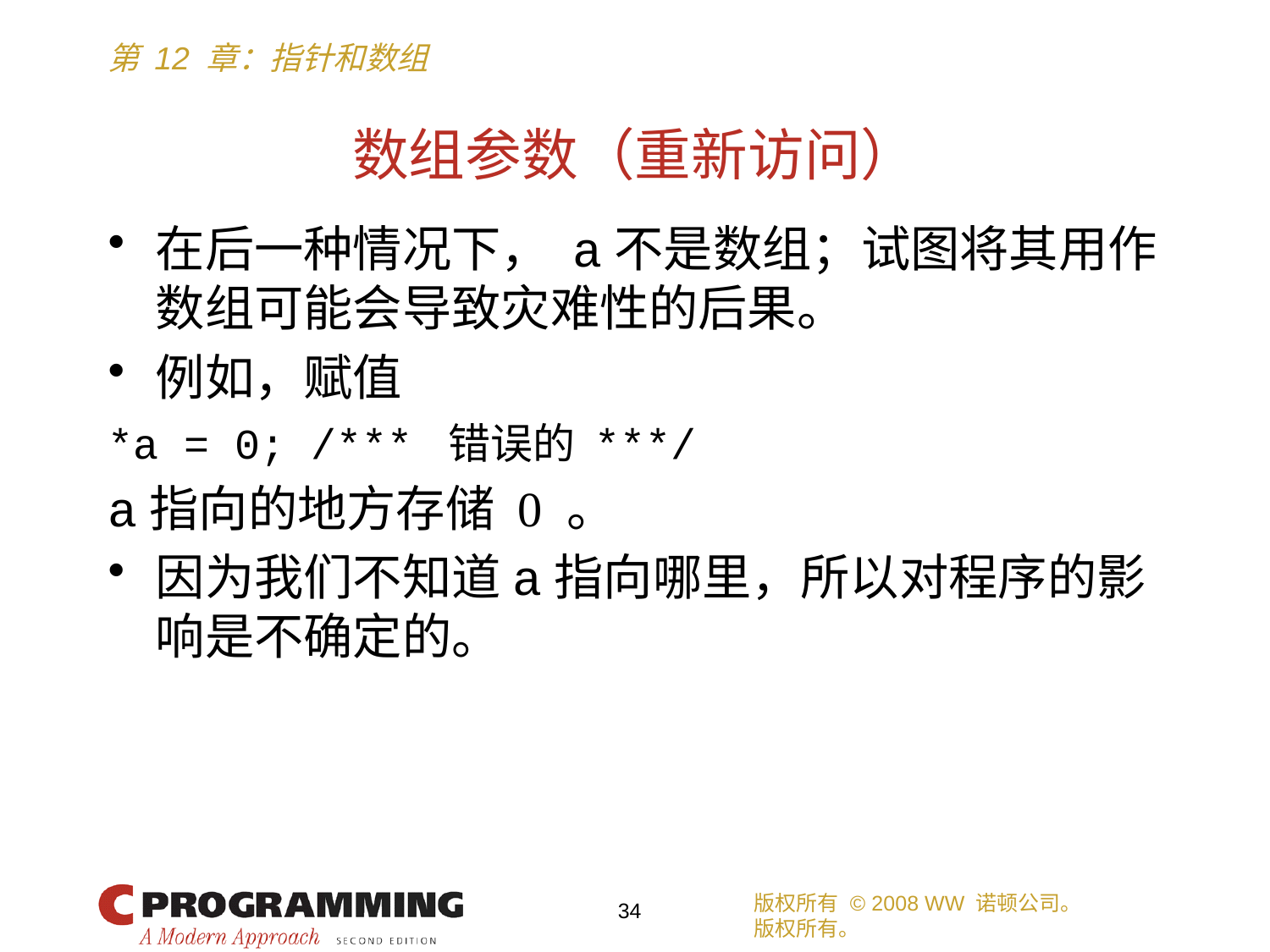

# 数组参数（重新访问）
在后一种情况下， a不是数组；试图将其用作数组可能会导致灾难性的后果。
例如，赋值
*a = 0; /*** 错误的 ***/
a指向的地方存储 0 。
因为我们不知道a指向哪里，所以对程序的影响是不确定的。
版权所有 © 2008 WW 诺顿公司。
版权所有。
34